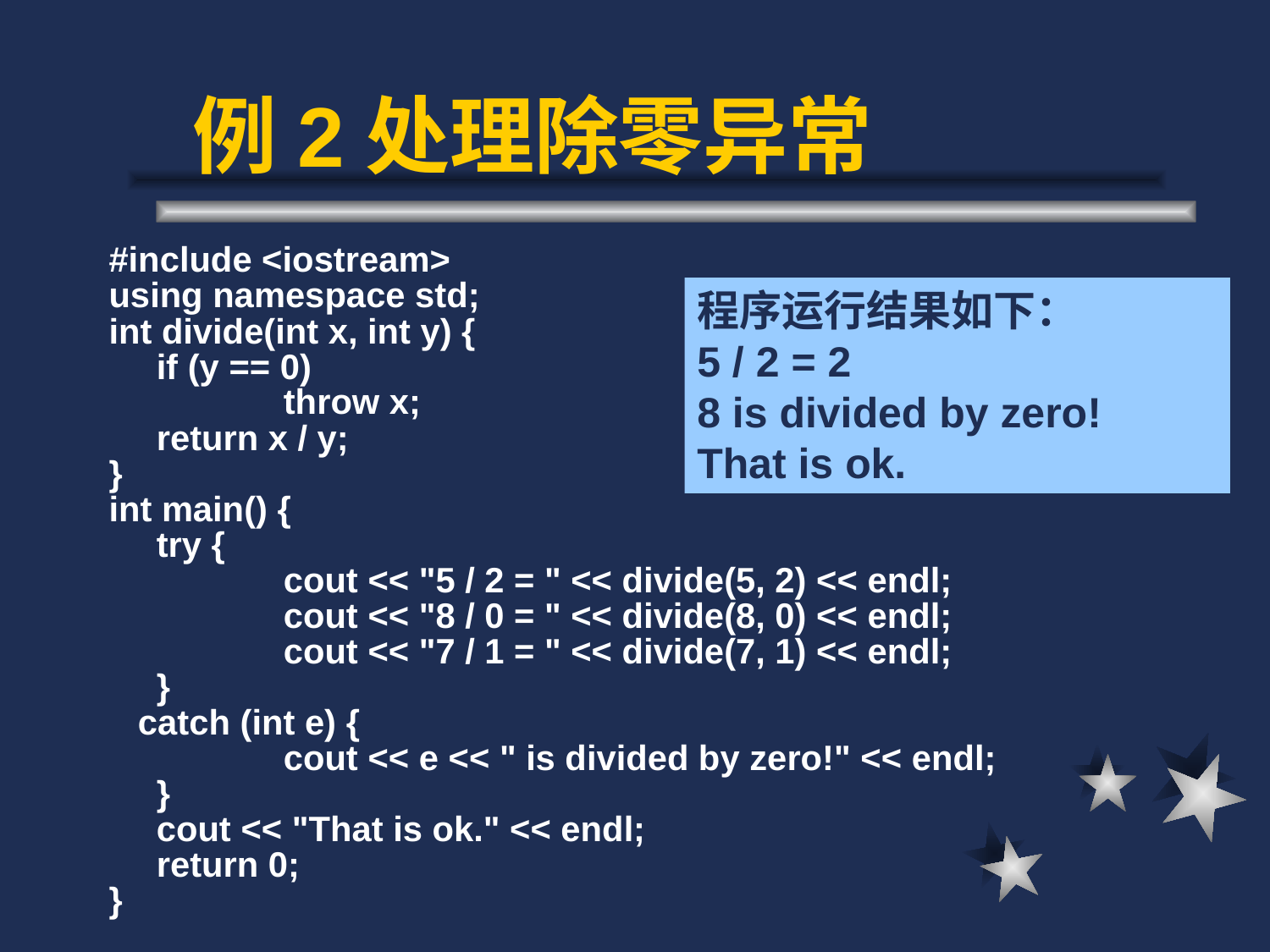

# 例2处理除零异常
#include <iostream>
using namespace std;
int divide(int x, int y) {
	if (y == 0)
		throw x;
	return x / y;
}
int main() {
	try {
		cout << "5 / 2 = " << divide(5, 2) << endl;
		cout << "8 / 0 = " << divide(8, 0) << endl;
		cout << "7 / 1 = " << divide(7, 1) << endl;
	}
   catch (int e) {
		cout << e << " is divided by zero!" << endl;
	}
	cout << "That is ok." << endl;
	return 0;
}

程序运行结果如下：
5 / 2 = 2
8 is divided by zero!
That is ok.
7